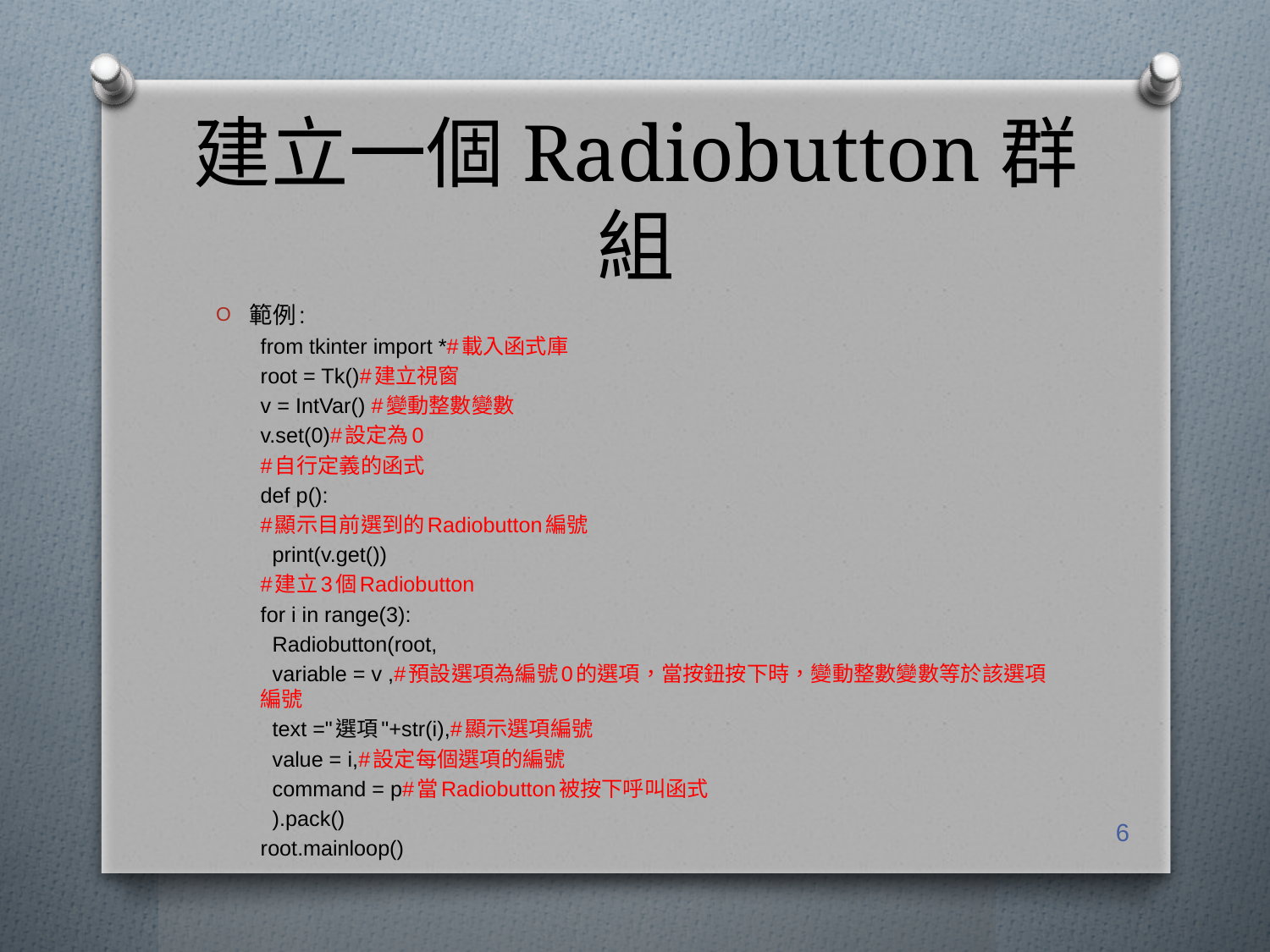

# 建立一個Radiobutton群組
範例:
from tkinter import *#載入函式庫
root = Tk()#建立視窗
v = IntVar() #變動整數變數
v.set(0)#設定為0
#自行定義的函式
def p():
#顯示目前選到的Radiobutton編號
  print(v.get())
#建立3個Radiobutton
for i in range(3):
  Radiobutton(root,
  variable = v ,#預設選項為編號0的選項，當按鈕按下時，變動整數變數等於該選項編號
  text ="選項"+str(i),#顯示選項編號
  value = i,#設定每個選項的編號
  command = p#當Radiobutton被按下呼叫函式
  ).pack()
root.mainloop()
6